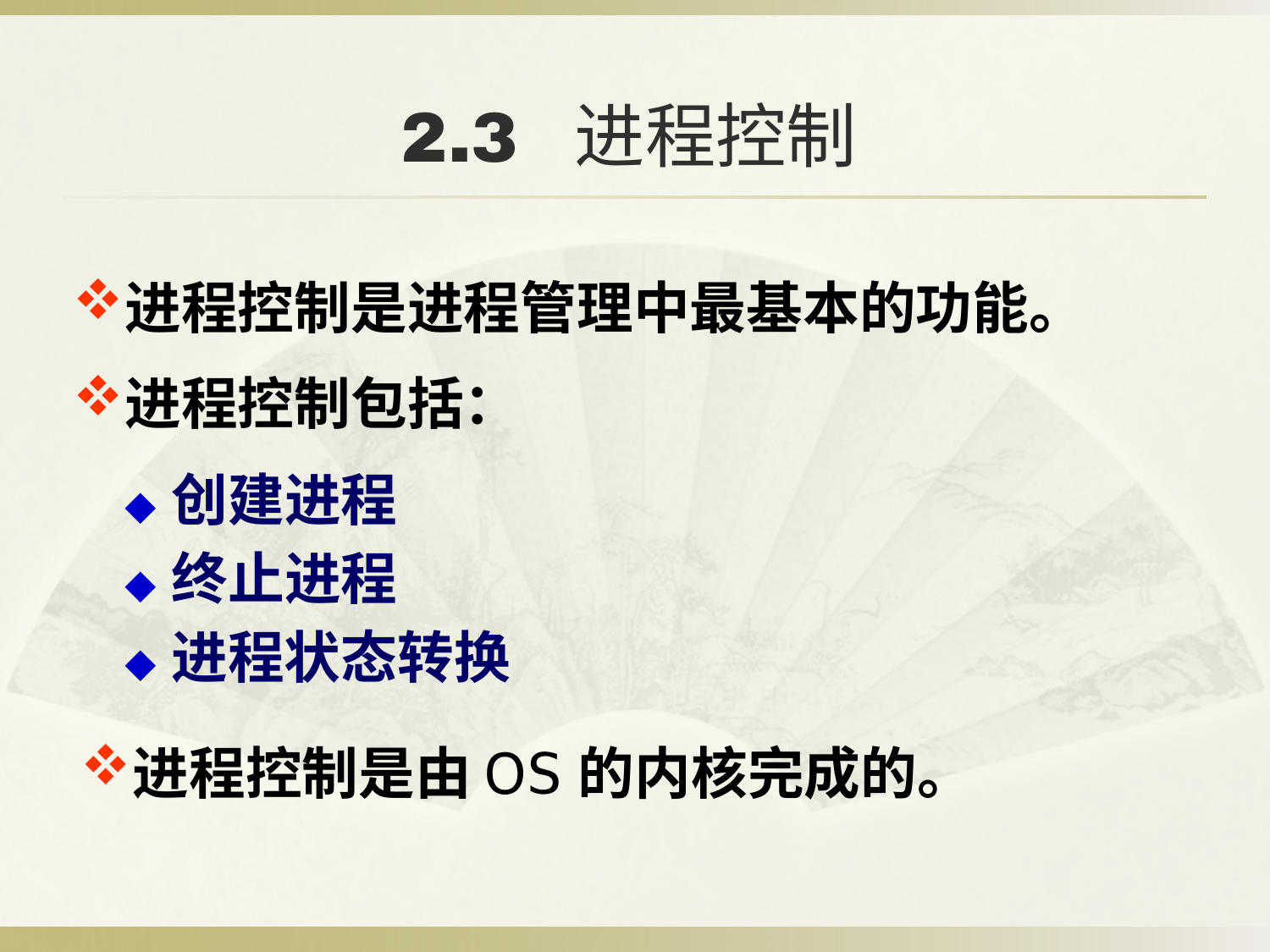

# 2.3  进程控制
进程控制是进程管理中最基本的功能。
进程控制包括：
    ◆ 创建进程
    ◆ 终止进程
    ◆ 进程状态转换
进程控制是由OS的内核完成的。
22